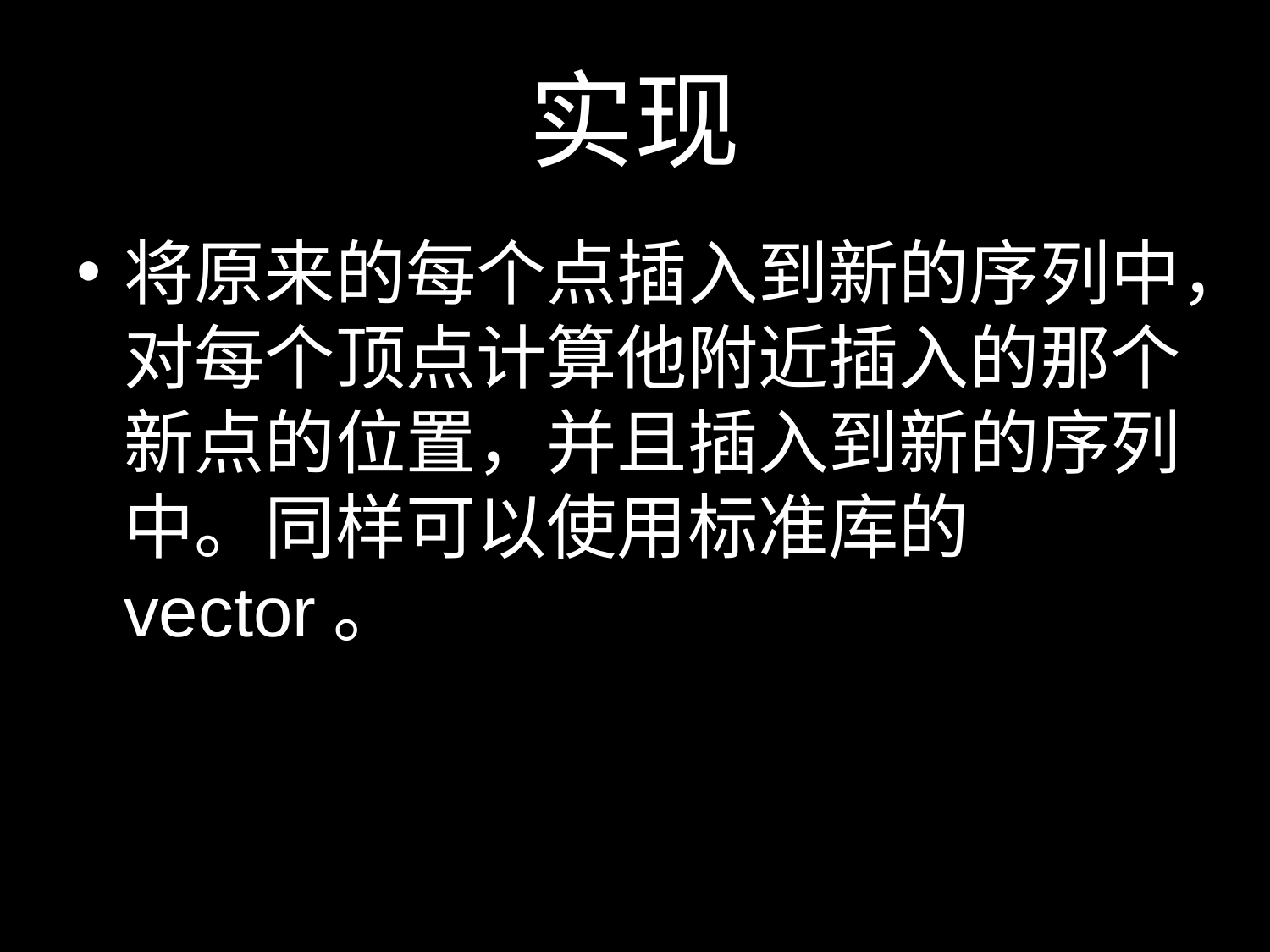

# 实现
将原来的每个点插入到新的序列中，对每个顶点计算他附近插入的那个新点的位置，并且插入到新的序列中。同样可以使用标准库的vector。